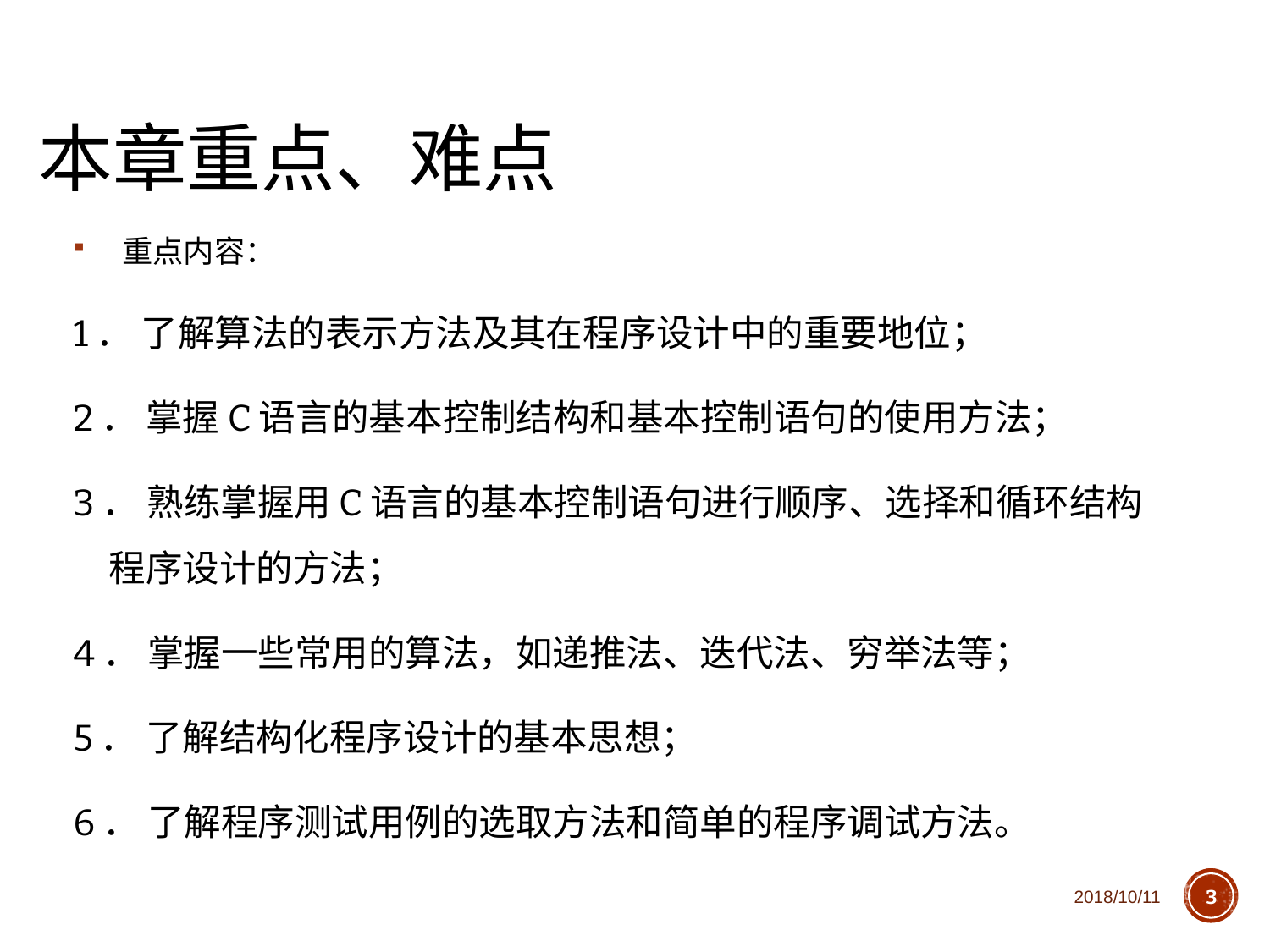

# 本章重点、难点
 重点内容：
1． 了解算法的表示方法及其在程序设计中的重要地位；
2． 掌握C语言的基本控制结构和基本控制语句的使用方法；
3． 熟练掌握用C语言的基本控制语句进行顺序、选择和循环结构程序设计的方法；
4． 掌握一些常用的算法，如递推法、迭代法、穷举法等；
5． 了解结构化程序设计的基本思想；
6． 了解程序测试用例的选取方法和简单的程序调试方法。
2018/10/11
3